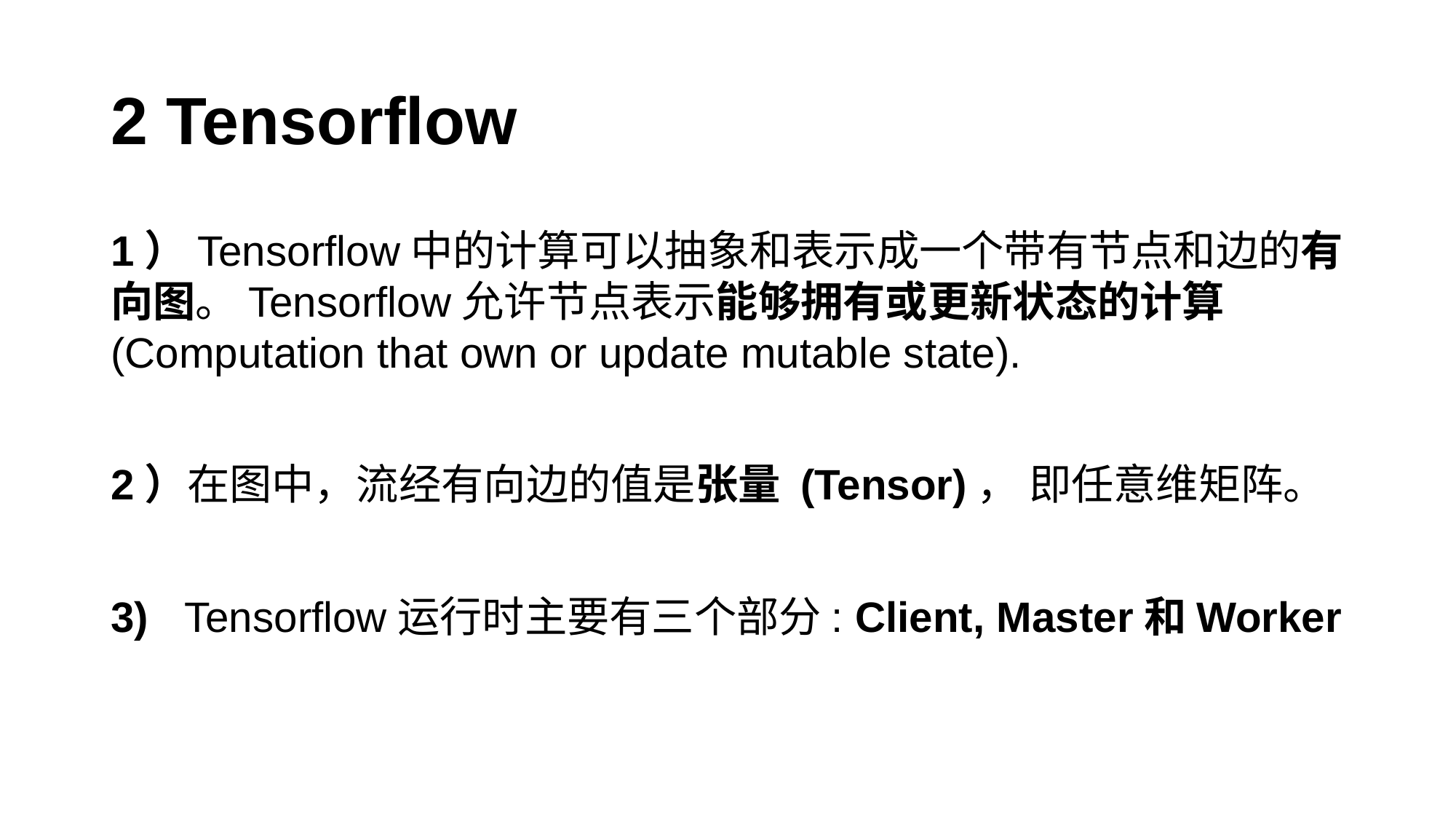

# 2 Tensorflow
1）Tensorflow中的计算可以抽象和表示成一个带有节点和边的有向图。Tensorflow允许节点表示能够拥有或更新状态的计算(Computation that own or update mutable state).

2）在图中，流经有向边的值是张量 (Tensor)， 即任意维矩阵。

3)   Tensorflow运行时主要有三个部分: Client, Master和Worker